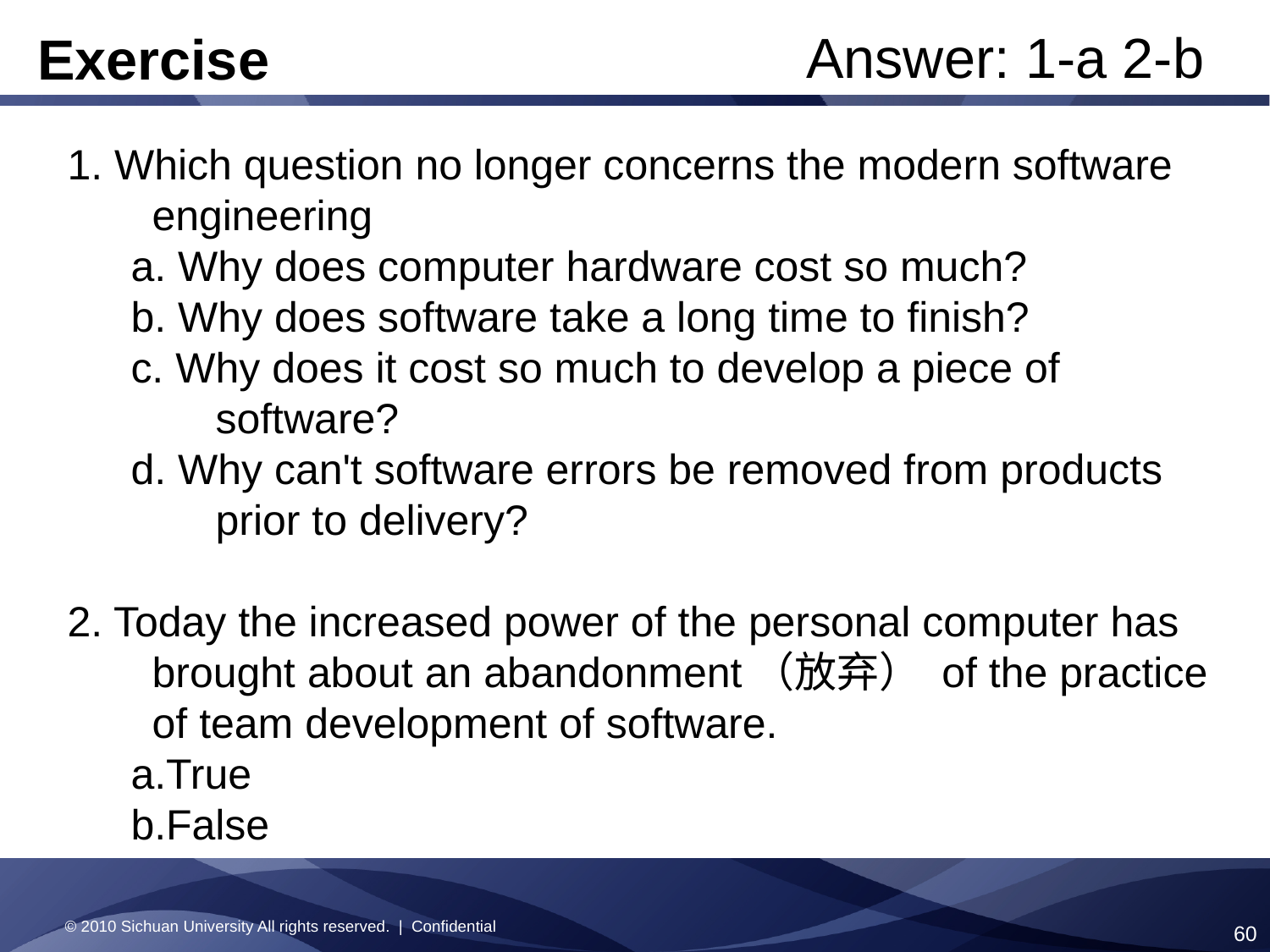

Answer: 1-a 2-b
Exercise
1. Which question no longer concerns the modern software engineering
a. Why does computer hardware cost so much?
b. Why does software take a long time to finish?
c. Why does it cost so much to develop a piece of software?
d. Why can't software errors be removed from products prior to delivery?

2. Today the increased power of the personal computer has brought about an abandonment（放弃） of the practice of team development of software.
a.True
b.False
© 2010 Sichuan University All rights reserved.  |  Confidential
60